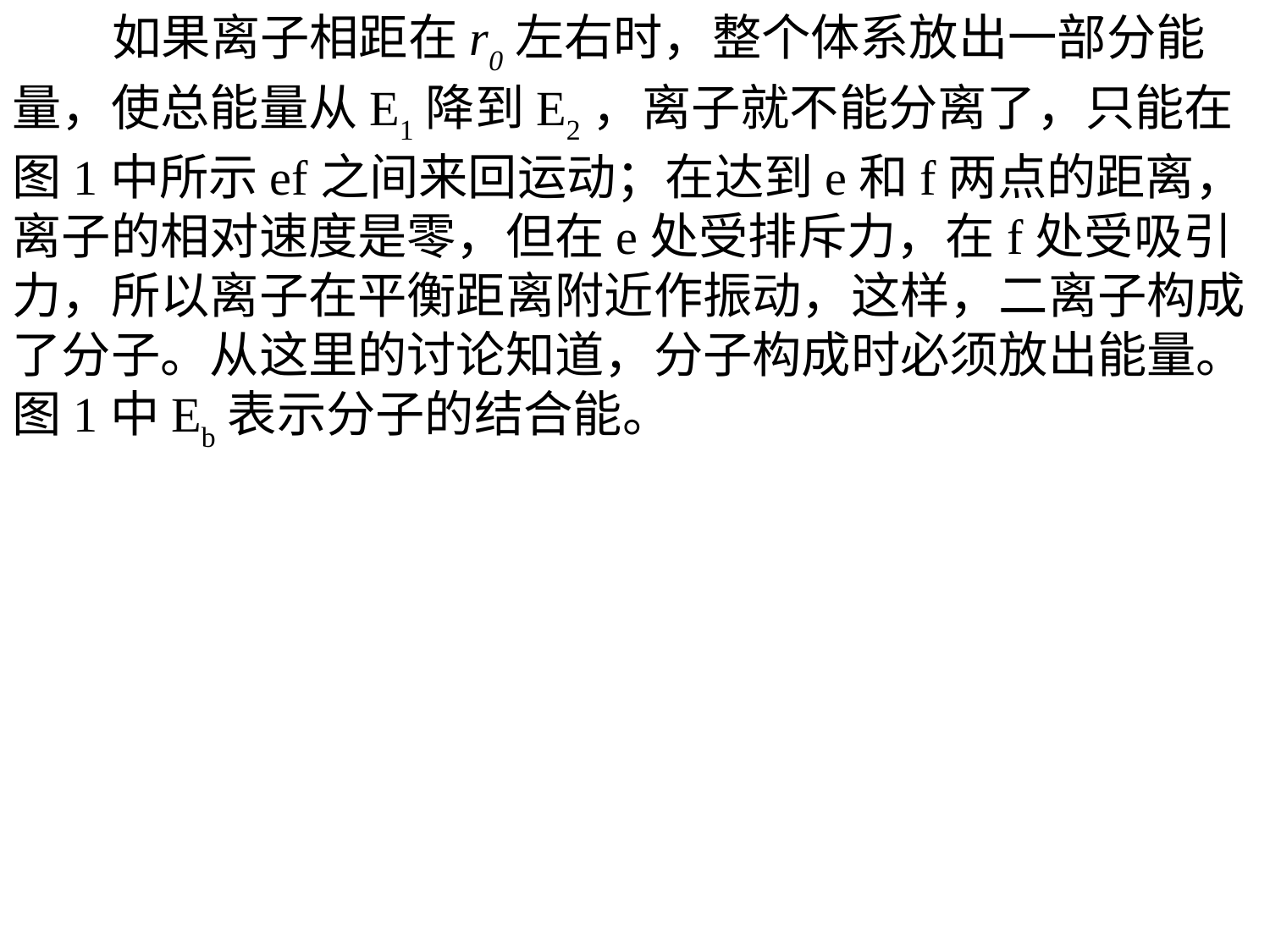

如果离子相距在r0左右时，整个体系放出一部分能量，使总能量从E1降到E2，离子就不能分离了，只能在图1中所示ef之间来回运动；在达到e和f两点的距离，离子的相对速度是零，但在e处受排斥力，在f处受吸引力，所以离子在平衡距离附近作振动，这样，二离子构成了分子。从这里的讨论知道，分子构成时必须放出能量。图1中Eb表示分子的结合能。